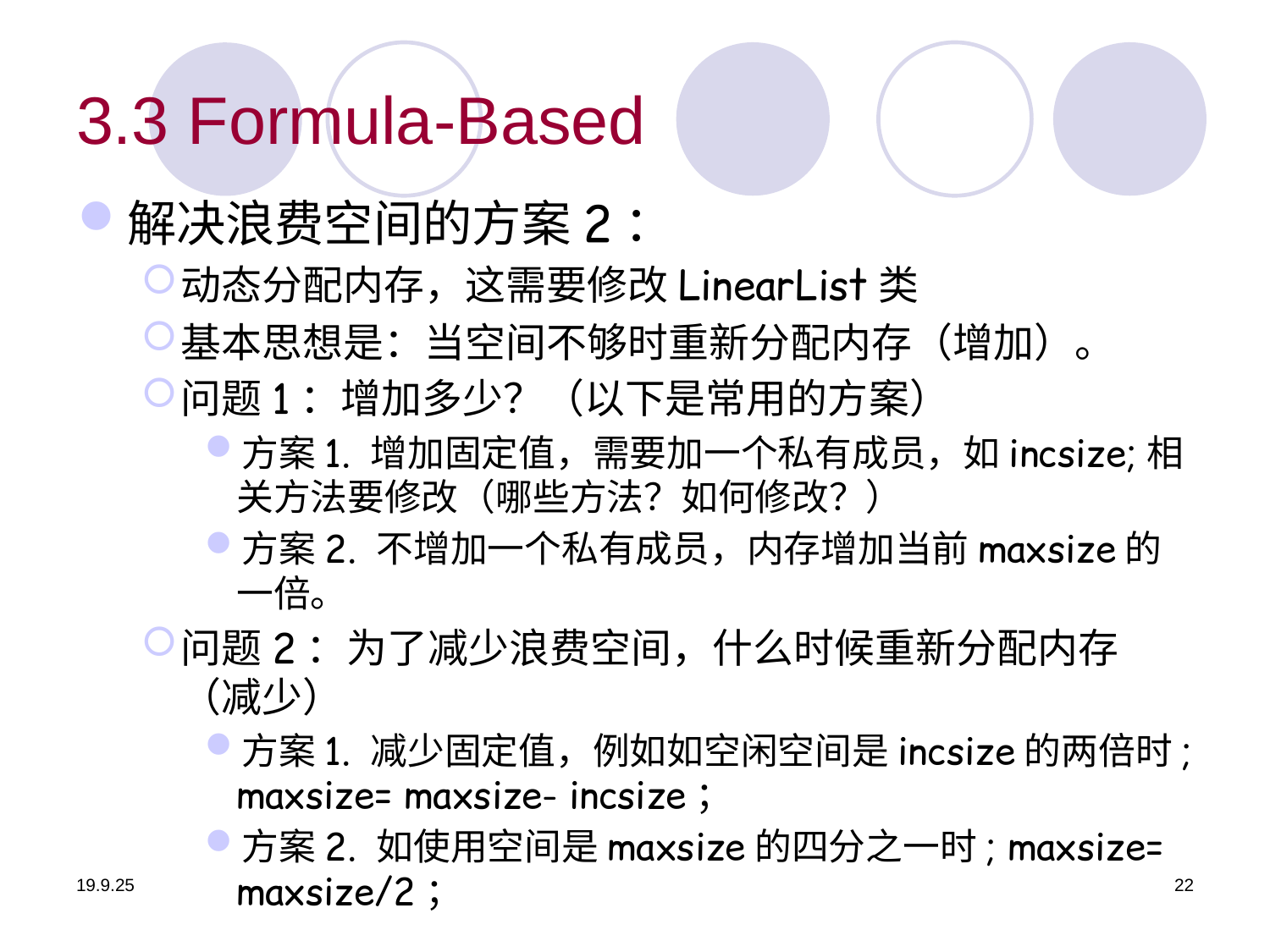

# 3.3 Formula-Based
解决浪费空间的方案2：
动态分配内存，这需要修改LinearList类
基本思想是：当空间不够时重新分配内存（增加）。
问题1：增加多少？（以下是常用的方案）
方案1. 增加固定值，需要加一个私有成员，如incsize;相关方法要修改（哪些方法？如何修改？）
方案2. 不增加一个私有成员，内存增加当前maxsize的一倍。
问题2：为了减少浪费空间，什么时候重新分配内存（减少）
方案1. 减少固定值，例如如空闲空间是incsize的两倍时; maxsize= maxsize- incsize；
方案2. 如使用空间是maxsize的四分之一时; maxsize= maxsize/2；
19.9.25
22